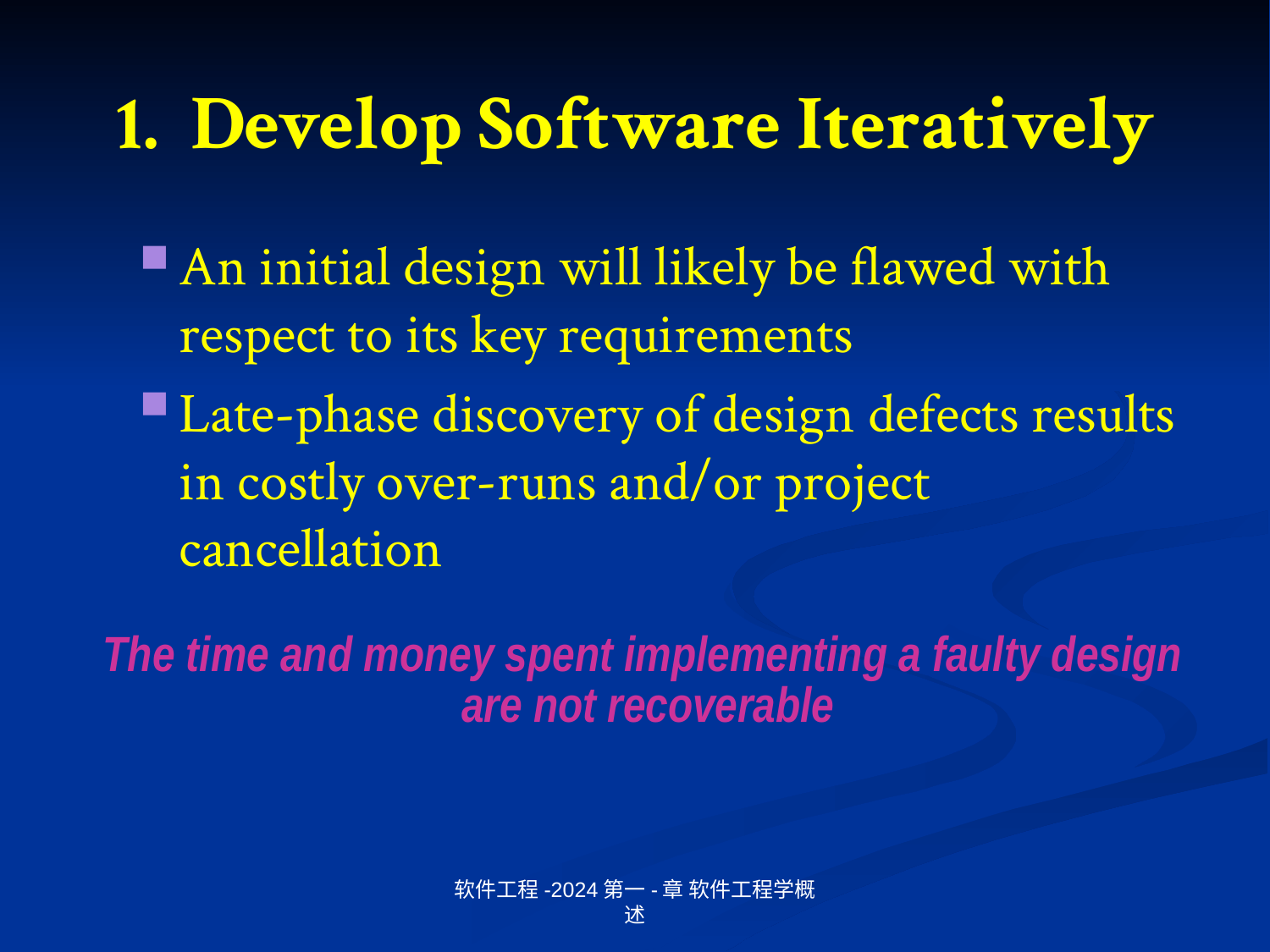

# 1.  Develop Software Iteratively
An initial design will likely be flawed with respect to its key requirements
Late-phase discovery of design defects results in costly over-runs and/or project cancellation

The time and money spent implementing a faulty design
are not recoverable
软件工程-2024第一-章 软件工程学概述
111